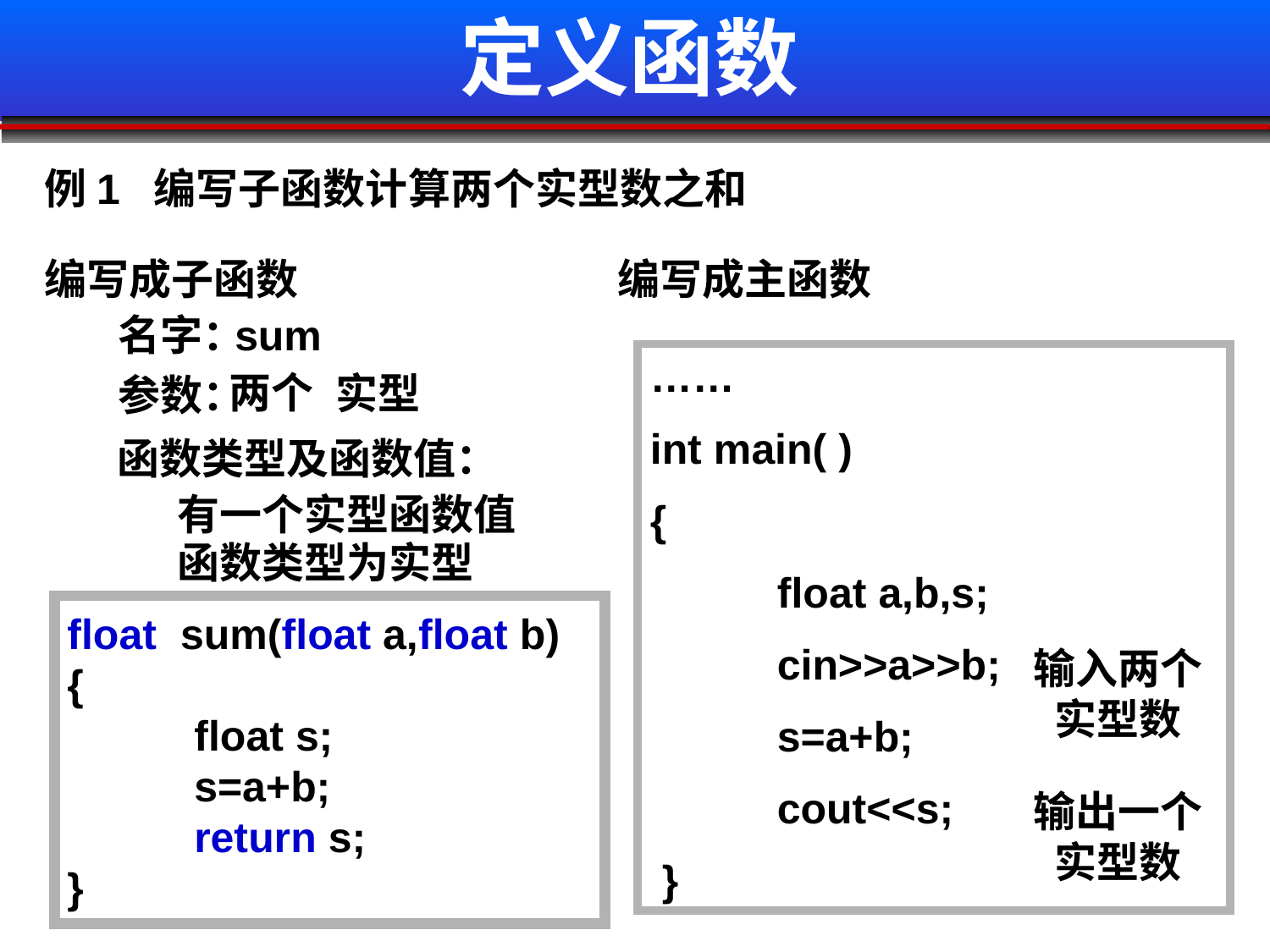

定义函数

例1  编写子函数计算两个实型数之和
编写成子函数
编写成主函数
名字：
sum
……
int main( )
{
	float a,b,s;
	cin>>a>>b;
	s=a+b;
	cout<<s;
 }
两个
实型
参数：
函数类型及函数值：
有一个实型函数值
函数类型为实型
float  sum(float a,float b)
{
	float s;
	s=a+b;
	return s;
}
输入两个实型数
输出一个实型数